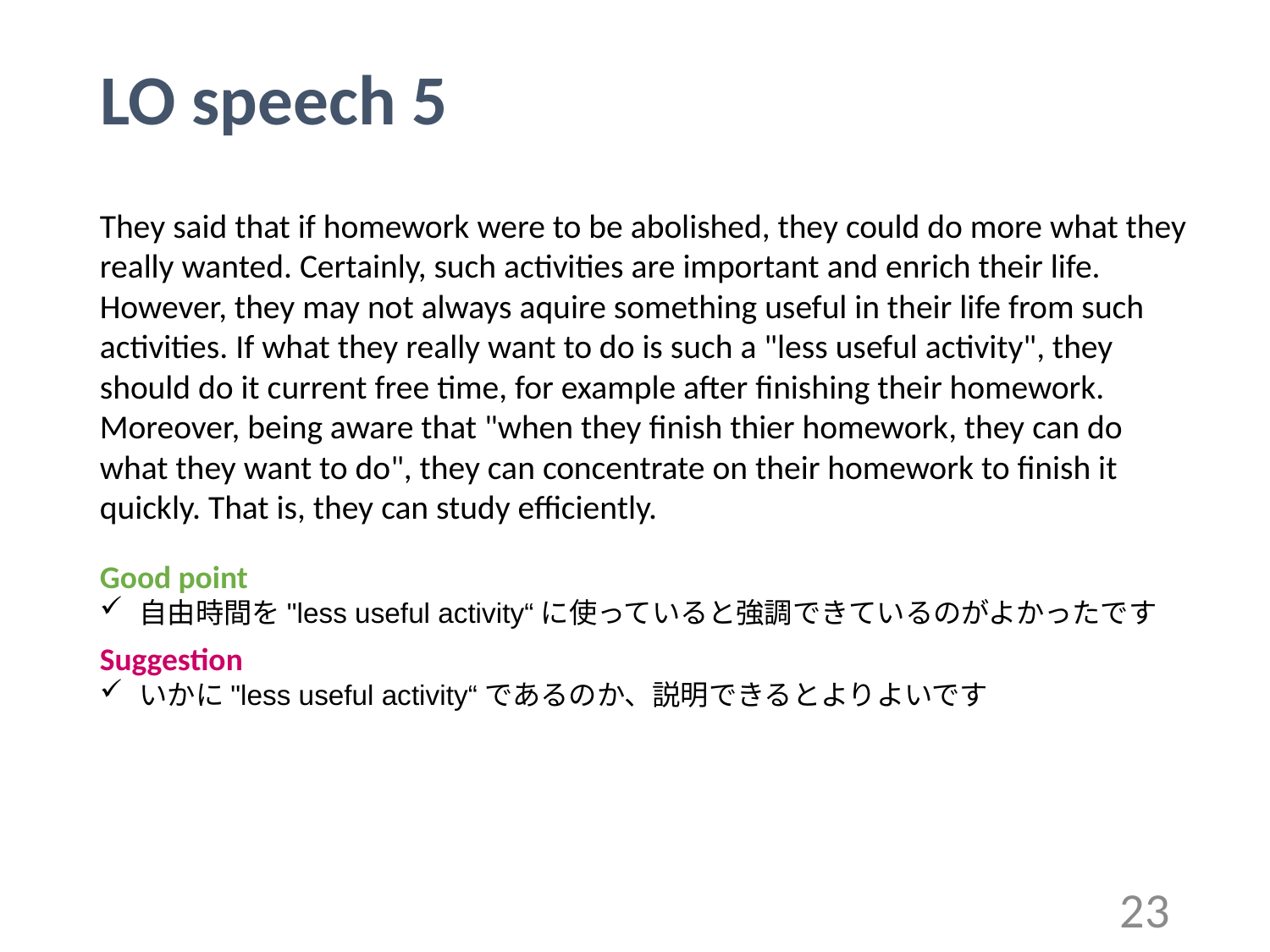

# LO speech 5
They said that if homework were to be abolished, they could do more what they really wanted. Certainly, such activities are important and enrich their life. However, they may not always aquire something useful in their life from such activities. If what they really want to do is such a "less useful activity", they should do it current free time, for example after finishing their homework. Moreover, being aware that "when they finish thier homework, they can do what they want to do", they can concentrate on their homework to finish it quickly. That is, they can study efficiently.
Good point
自由時間を"less useful activity“に使っていると強調できているのがよかったです

Suggestion
いかに"less useful activity“であるのか、説明できるとよりよいです
23